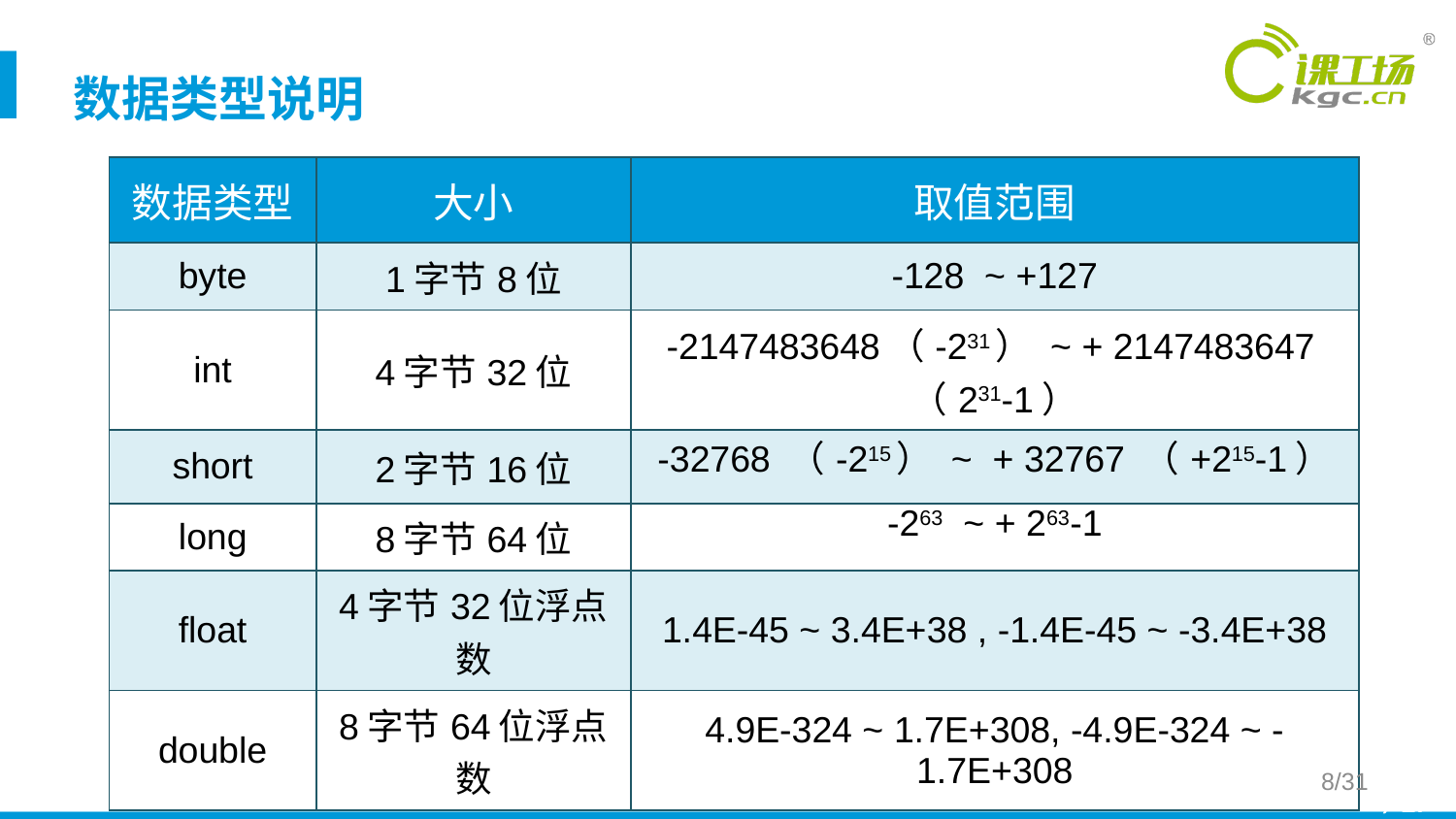

数据类型说明
| 数据类型 | 大小 | 取值范围 |
| --- | --- | --- |
| byte | 1字节8位 | -128 ~ +127 |
| int | 4字节32位 | -2147483648（-231） ~ + 2147483647（231-1） |
| short | 2字节16位 | -32768 （-215） ~ + 32767 （+215-1） |
| long | 8字节64位 | -263 ~ + 263-1 |
| float | 4字节32位浮点数 | 1.4E-45 ~ 3.4E+38 , -1.4E-45 ~ -3.4E+38 |
| double | 8字节64位浮点数 | 4.9E-324 ~ 1.7E+308, -4.9E-324 ~ -1.7E+308 |

8/31
* / 27